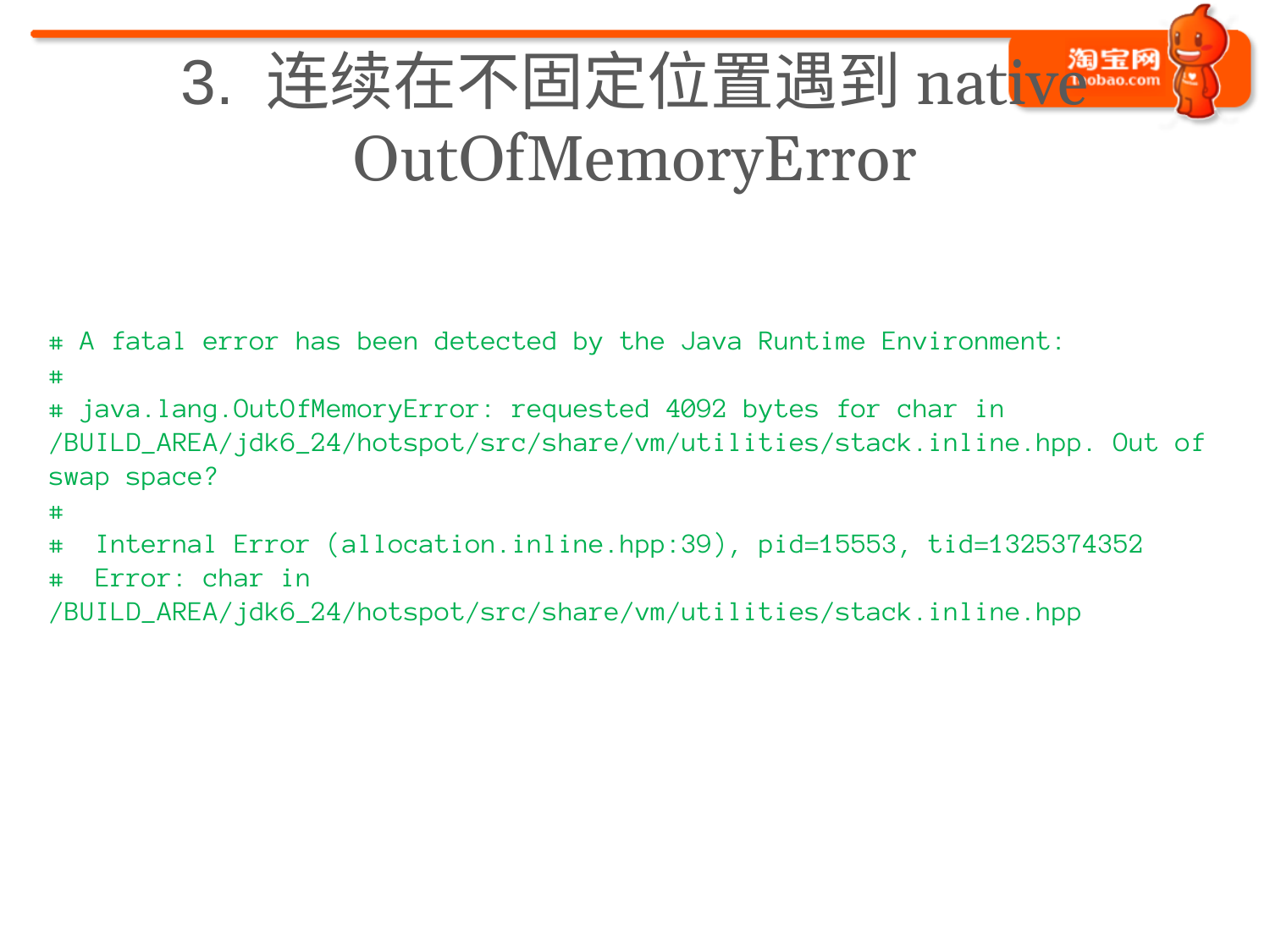

# 3. 连续在不固定位置遇到native OutOfMemoryError
# A fatal error has been detected by the Java Runtime Environment:
#
# java.lang.OutOfMemoryError: requested 4092 bytes for char in /BUILD_AREA/jdk6_24/hotspot/src/share/vm/utilities/stack.inline.hpp. Out of swap space?
#
#  Internal Error (allocation.inline.hpp:39), pid=15553, tid=1325374352
#  Error: char in /BUILD_AREA/jdk6_24/hotspot/src/share/vm/utilities/stack.inline.hpp